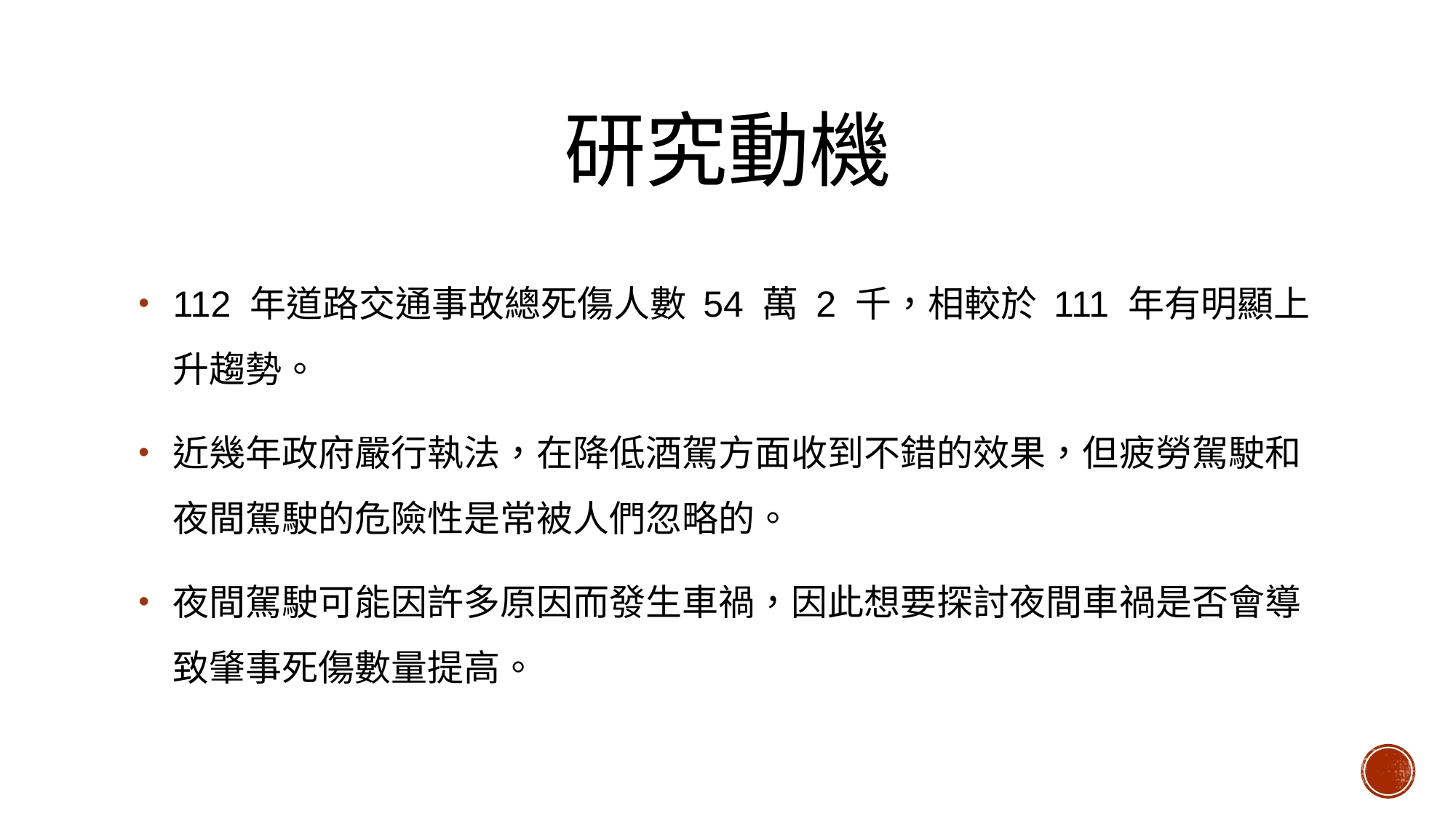

# 研究動機
112 年道路交通事故總死傷人數 54 萬 2 千，相較於 111 年有明顯上升趨勢。
近幾年政府嚴行執法，在降低酒駕方面收到不錯的效果，但疲勞駕駛和夜間駕駛的危險性是常被人們忽略的。
夜間駕駛可能因許多原因而發生車禍，因此想要探討夜間車禍是否會導致肇事死傷數量提高。